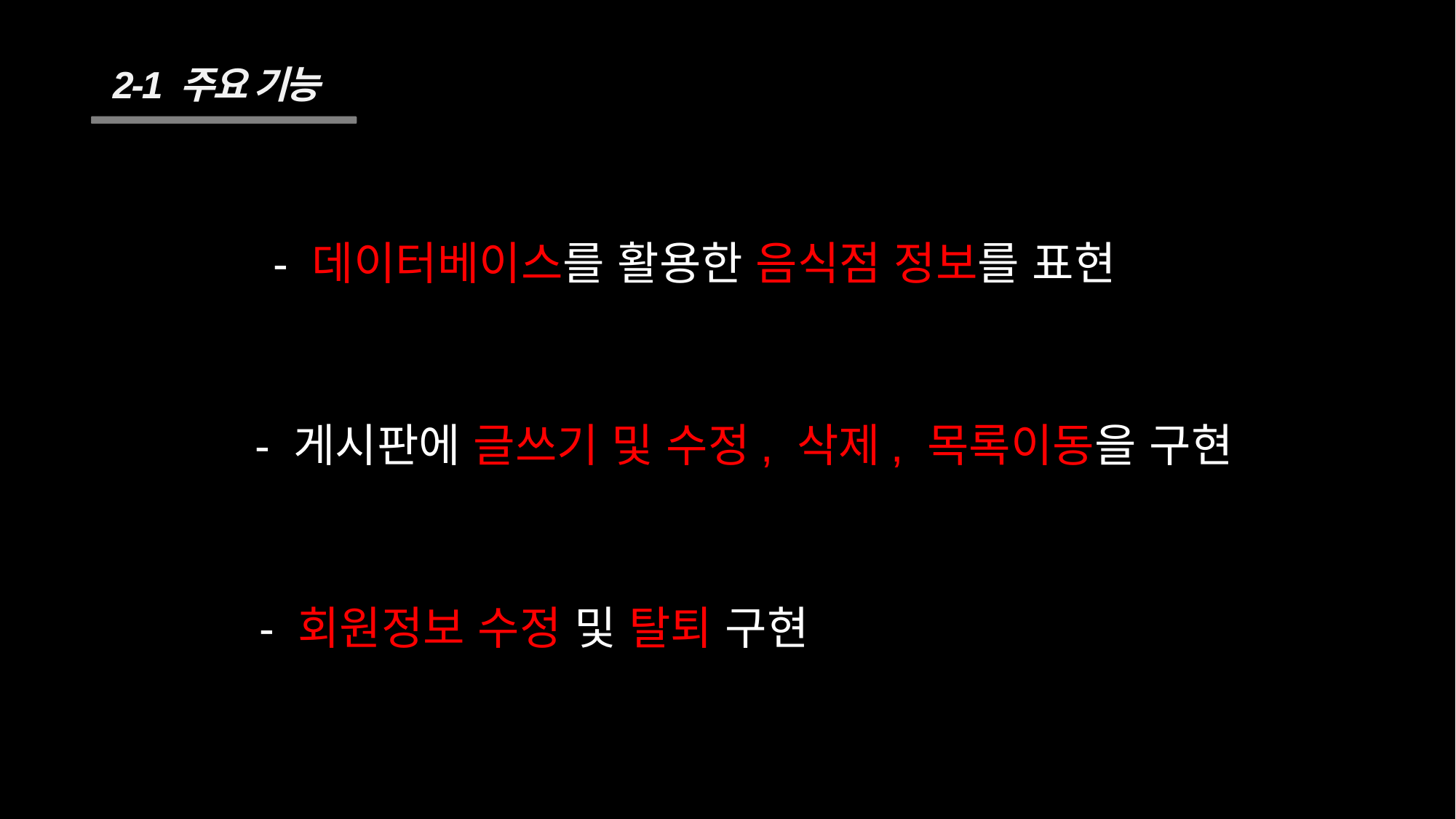

2-1 주요 기능

- 데이터베이스를 활용한 음식점 정보를 표현
- 게시판에 글쓰기 및 수정, 삭제, 목록이동을 구현
- 회원정보 수정 및 탈퇴 구현